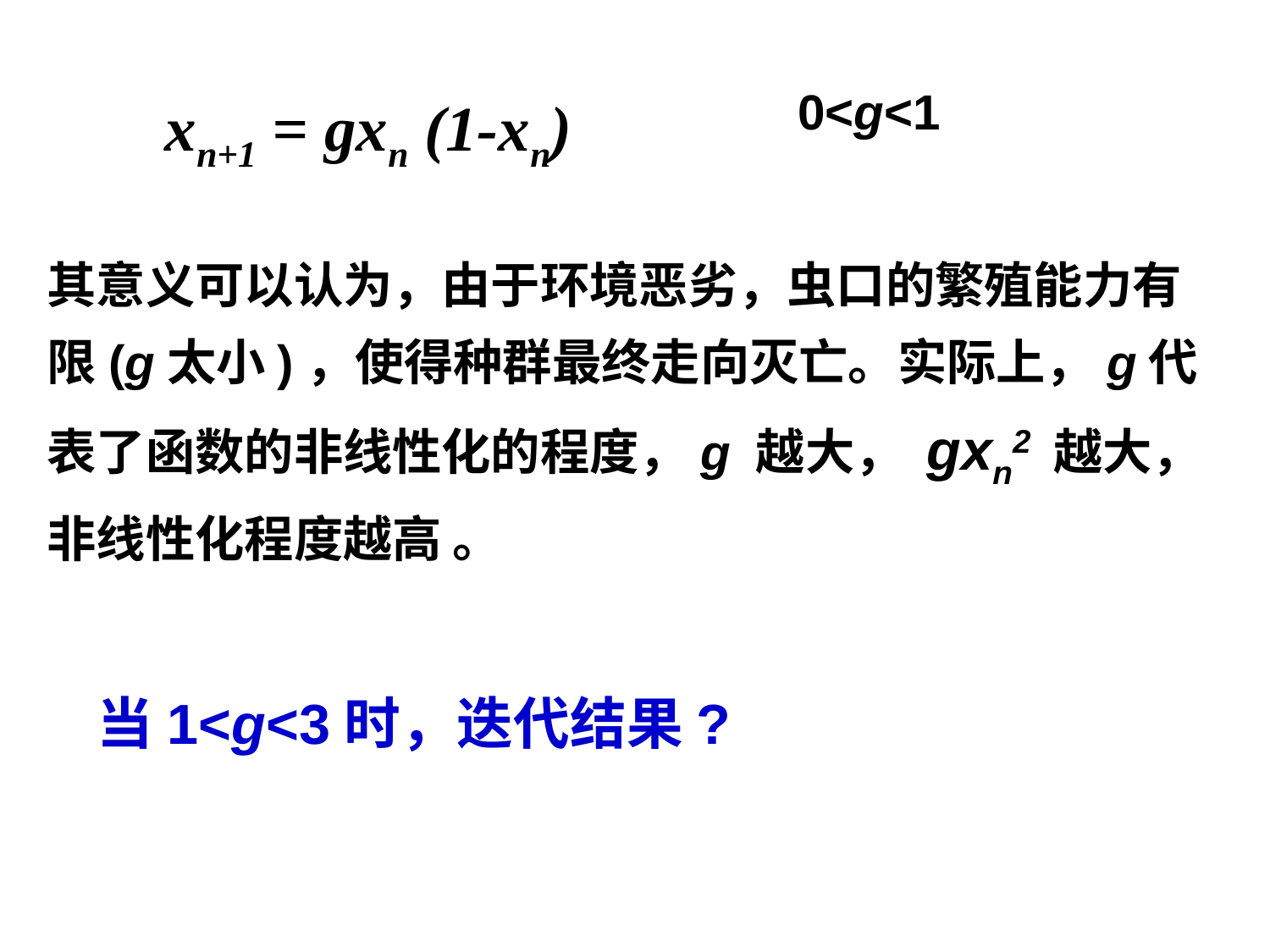

0<g<1
xn+1 = gxn (1-xn)
其意义可以认为，由于环境恶劣，虫口的繁殖能力有限(g太小)，使得种群最终走向灭亡。实际上，g代表了函数的非线性化的程度，g 越大， gxn2 越大，非线性化程度越高 。
当1<g<3时，迭代结果?